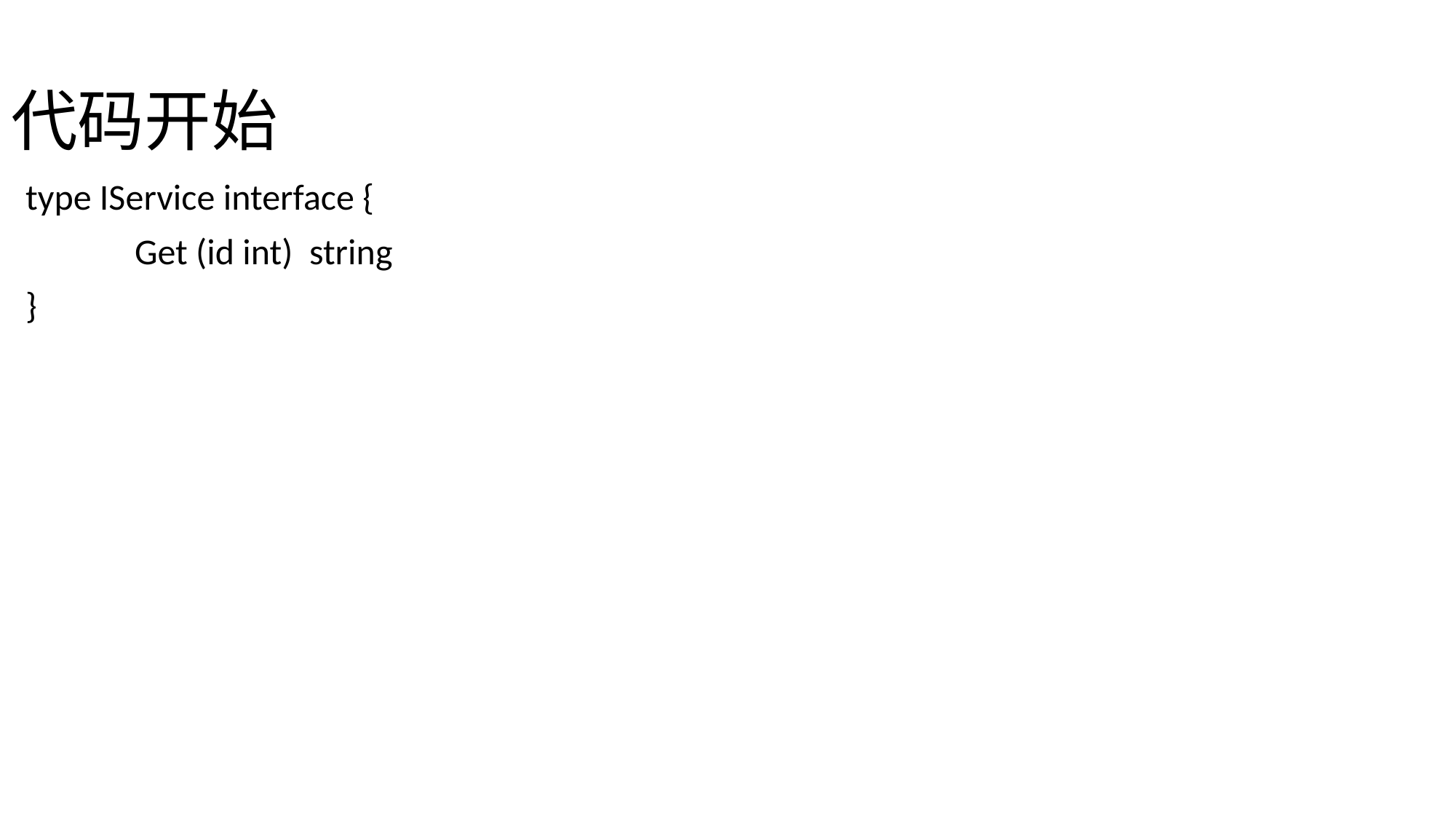

# 代码开始
type IService interface {
	Get (id int)  string
}